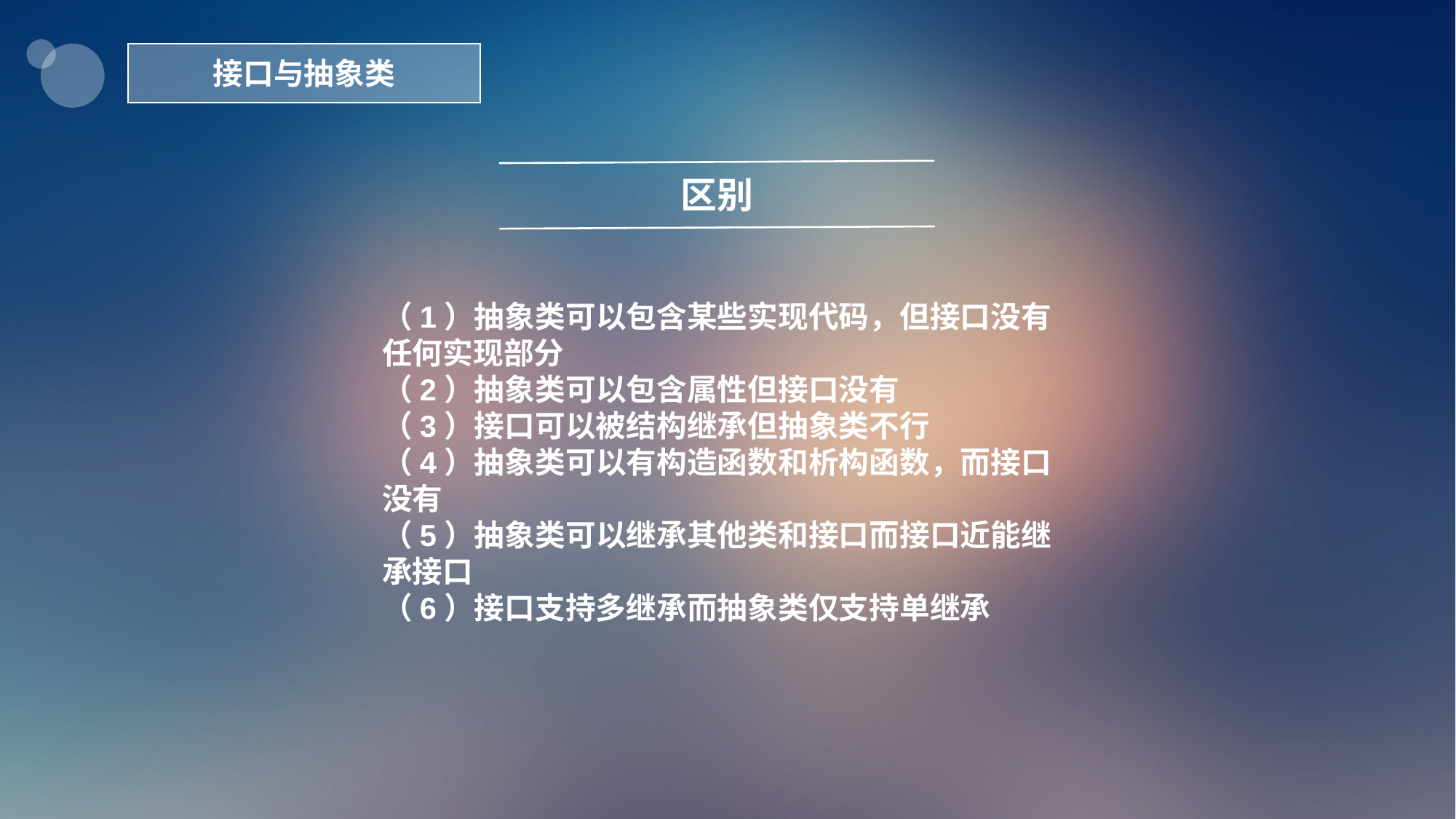

接口与抽象类
区别
（1）抽象类可以包含某些实现代码，但接口没有任何实现部分
（2）抽象类可以包含属性但接口没有
（3）接口可以被结构继承但抽象类不行
（4）抽象类可以有构造函数和析构函数，而接口没有
（5）抽象类可以继承其他类和接口而接口近能继承接口
（6）接口支持多继承而抽象类仅支持单继承